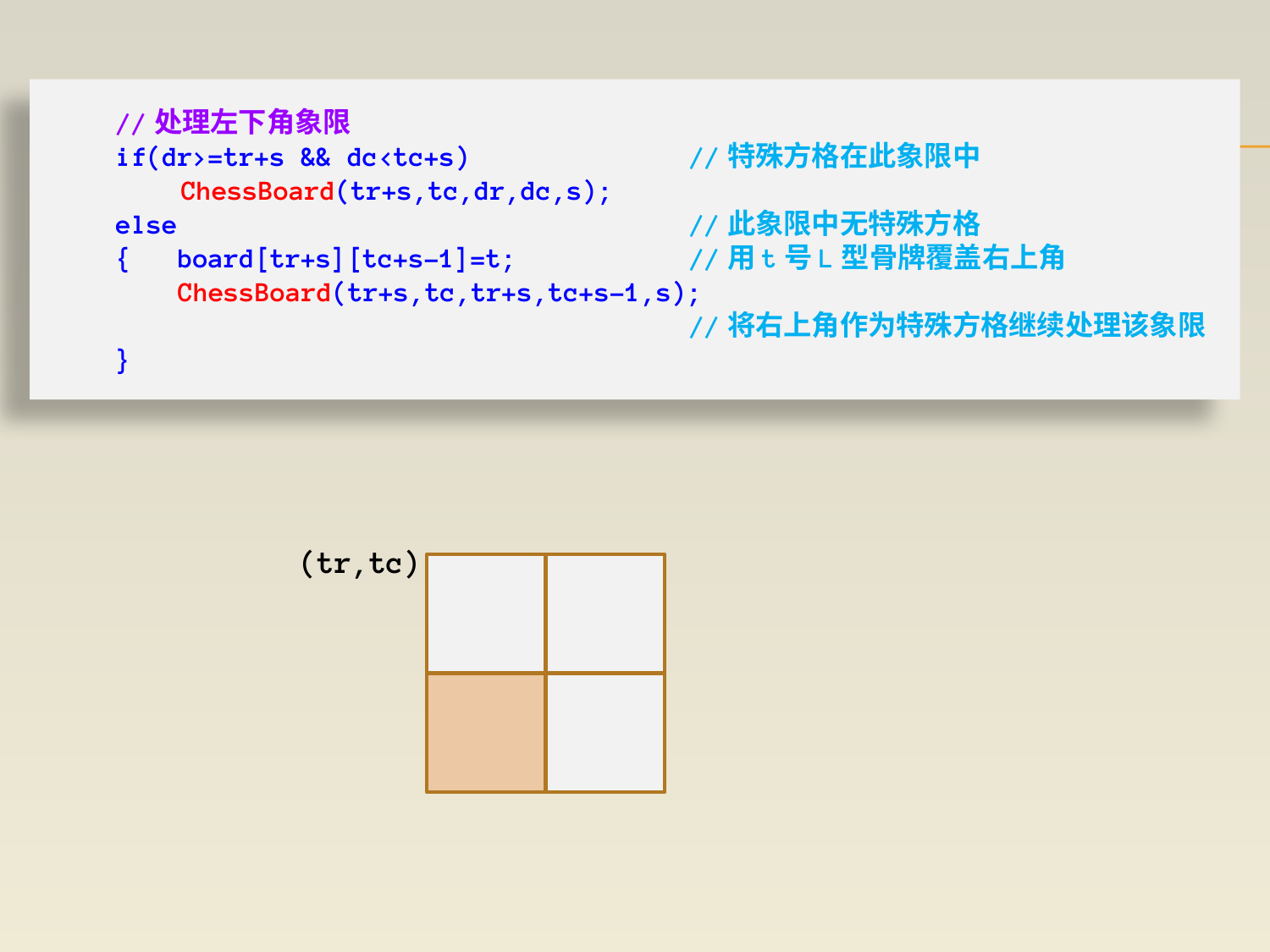

//处理左下角象限
    if(dr>=tr+s && dc<tc+s)		//特殊方格在此象限中
	ChessBoard(tr+s,tc,dr,dc,s);
    else					//此象限中无特殊方格
    {   board[tr+s][tc+s-1]=t;  		//用t号L型骨牌覆盖右上角
        ChessBoard(tr+s,tc,tr+s,tc+s-1,s);
					//将右上角作为特殊方格继续处理该象限
    }
(tr,tc)